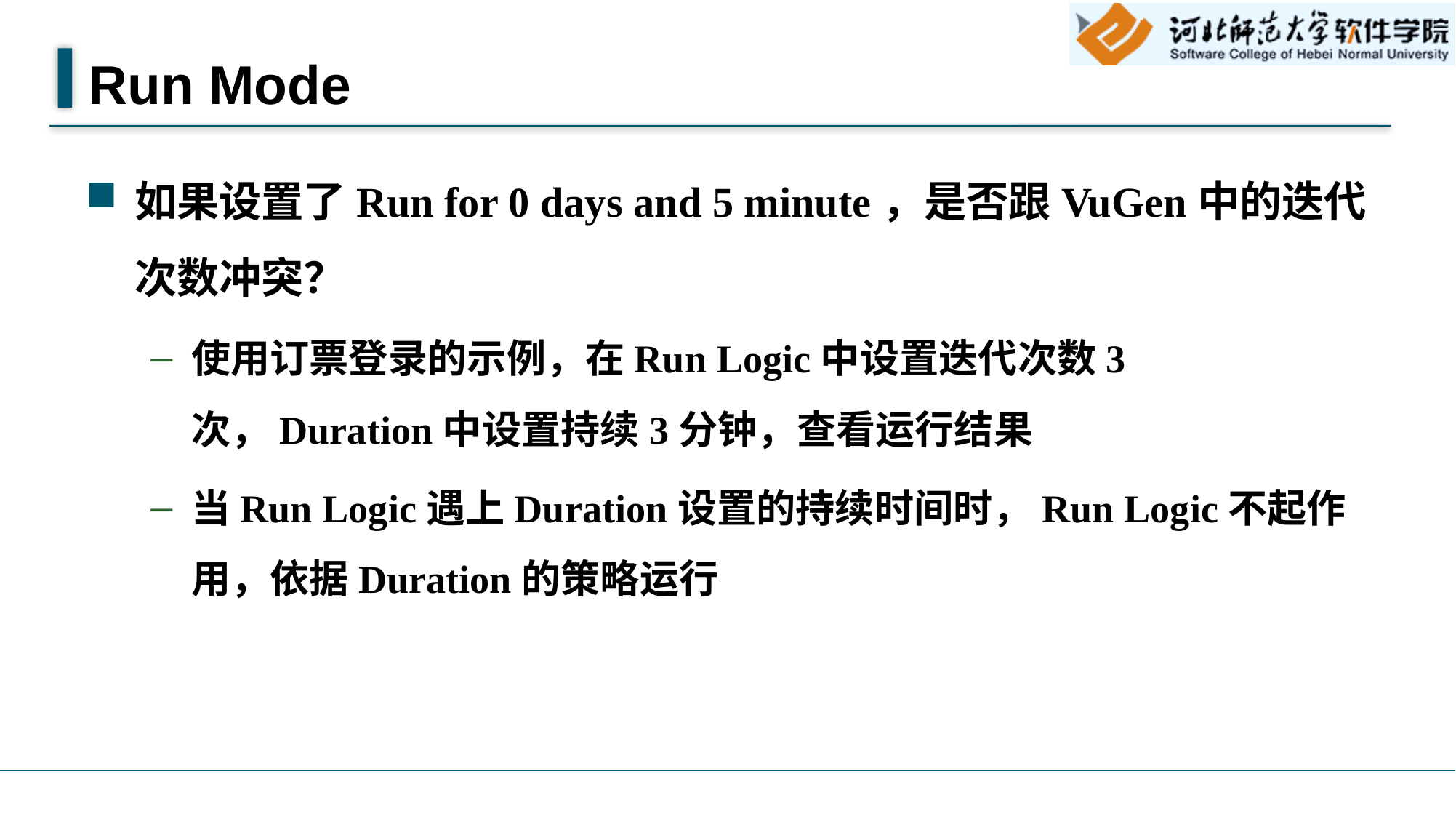

# Run Mode
如果设置了Run for 0 days and 5 minute，是否跟VuGen中的迭代次数冲突？
使用订票登录的示例，在Run Logic中设置迭代次数3次，Duration中设置持续3分钟，查看运行结果
当Run Logic遇上Duration设置的持续时间时，Run Logic不起作用，依据Duration的策略运行